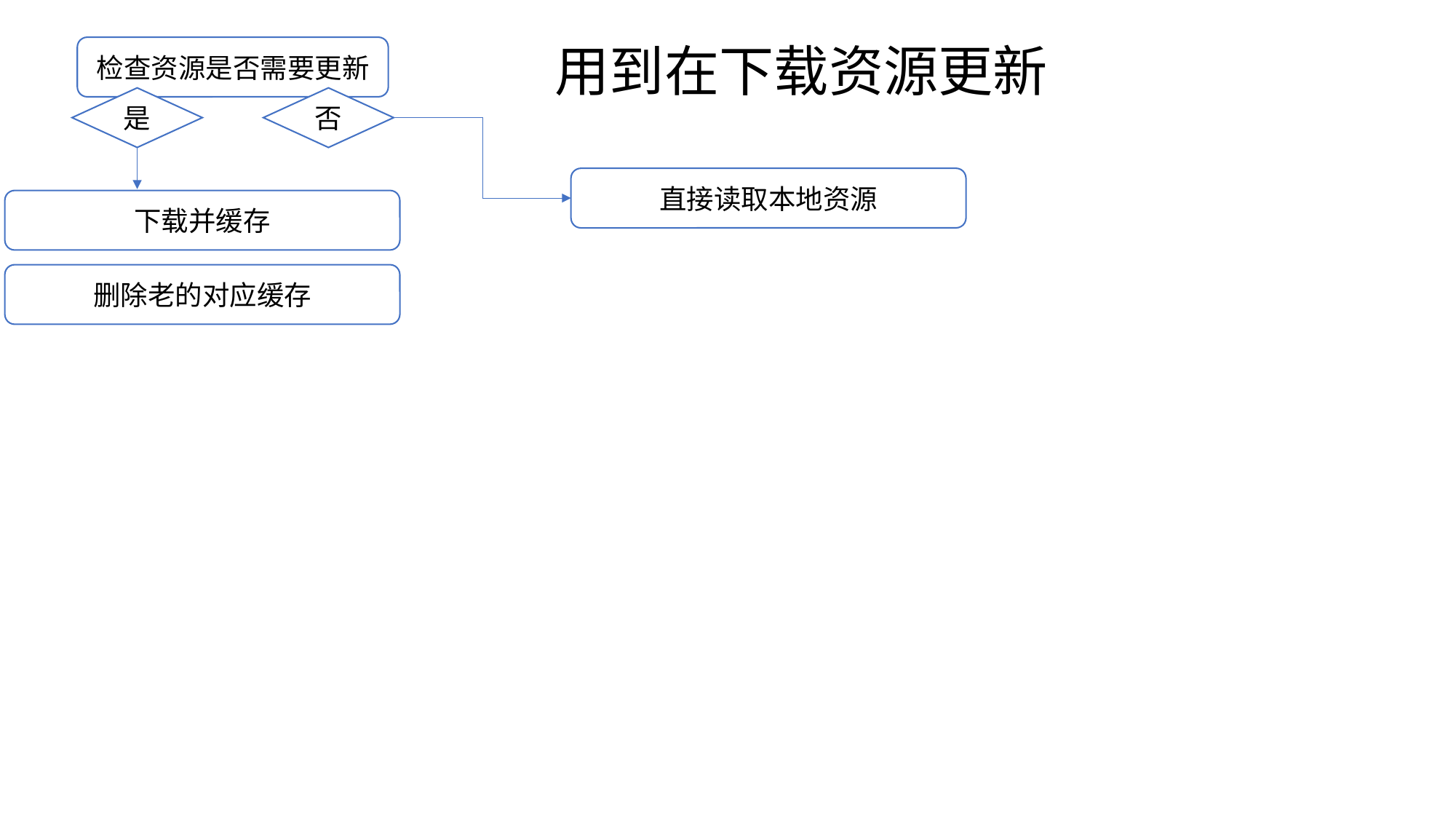

# 用到在下载资源更新
检查资源是否需要更新
是
否
直接读取本地资源
下载并缓存
删除老的对应缓存